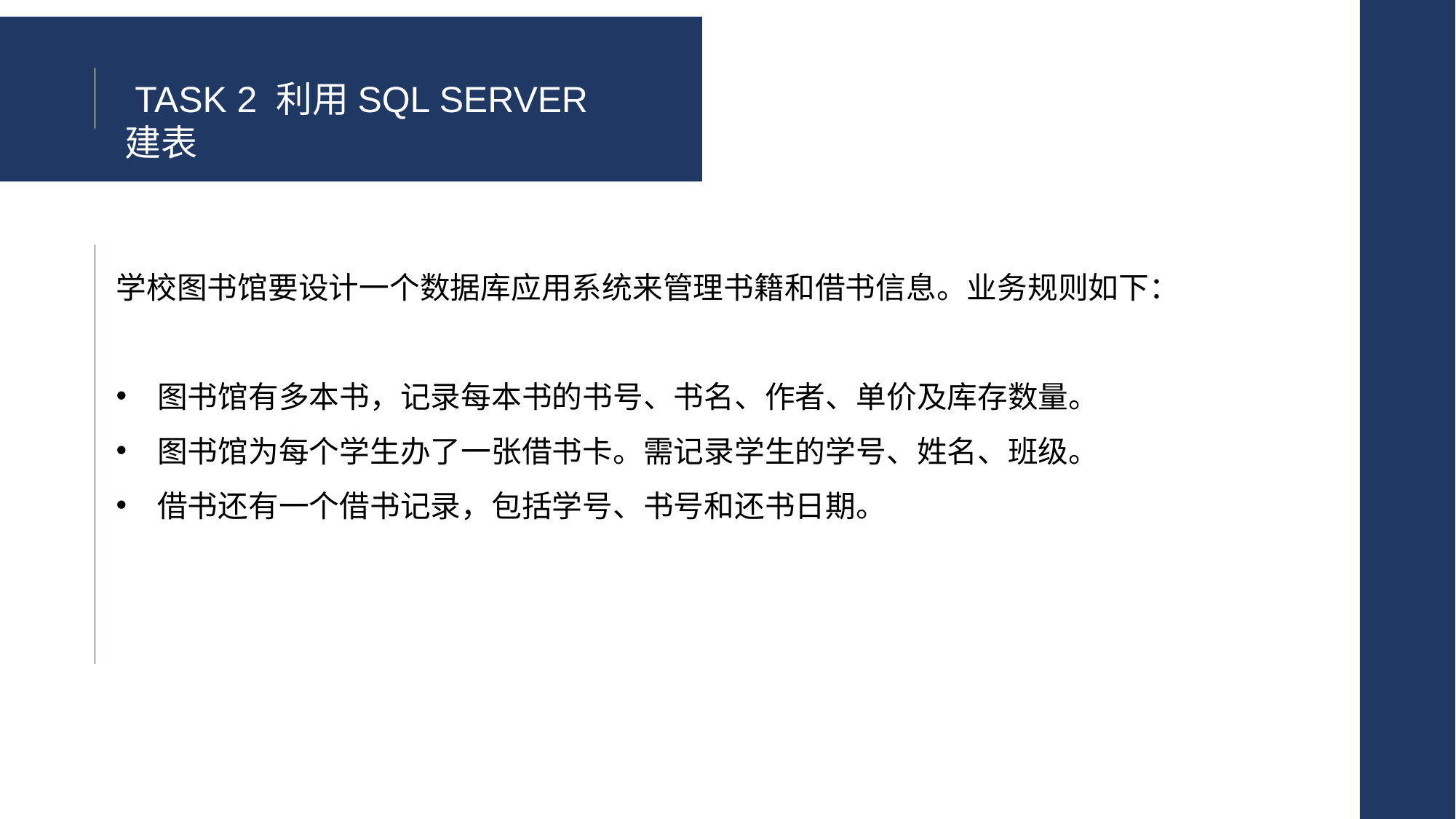

TASK 2 利用SQL SERVER 建表
学校图书馆要设计一个数据库应用系统来管理书籍和借书信息。业务规则如下：

图书馆有多本书，记录每本书的书号、书名、作者、单价及库存数量。
图书馆为每个学生办了一张借书卡。需记录学生的学号、姓名、班级。
借书还有一个借书记录，包括学号、书号和还书日期。